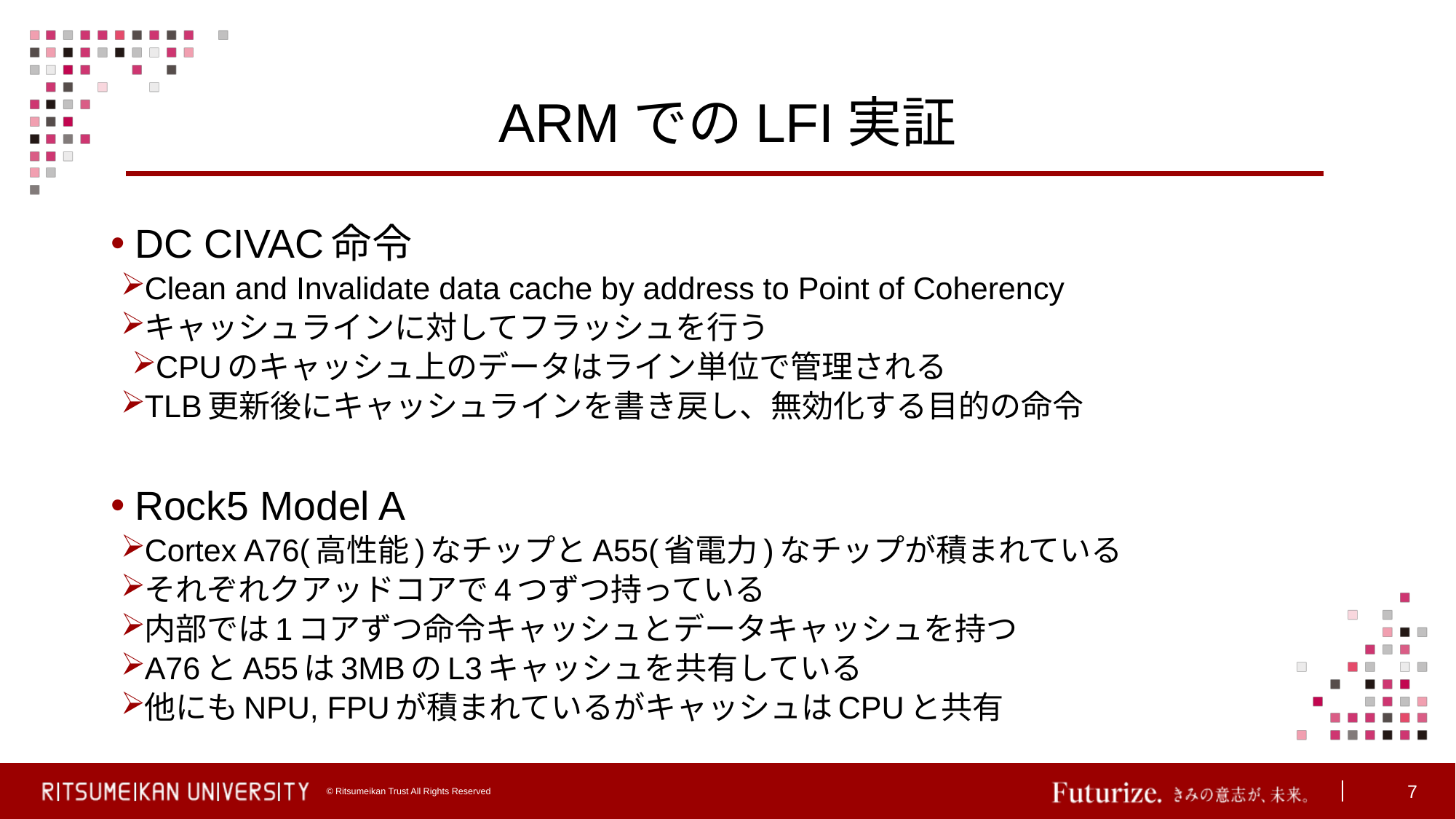

# ARMでのLFI実証
DC CIVAC命令
Clean and Invalidate data cache by address to Point of Coherency
キャッシュラインに対してフラッシュを行う
CPUのキャッシュ上のデータはライン単位で管理される
TLB更新後にキャッシュラインを書き戻し、無効化する目的の命令

Rock5 Model A
Cortex A76(高性能)なチップとA55(省電力)なチップが積まれている
それぞれクアッドコアで4つずつ持っている
内部では1コアずつ命令キャッシュとデータキャッシュを持つ
A76とA55は3MBのL3キャッシュを共有している
他にもNPU, FPUが積まれているがキャッシュはCPUと共有